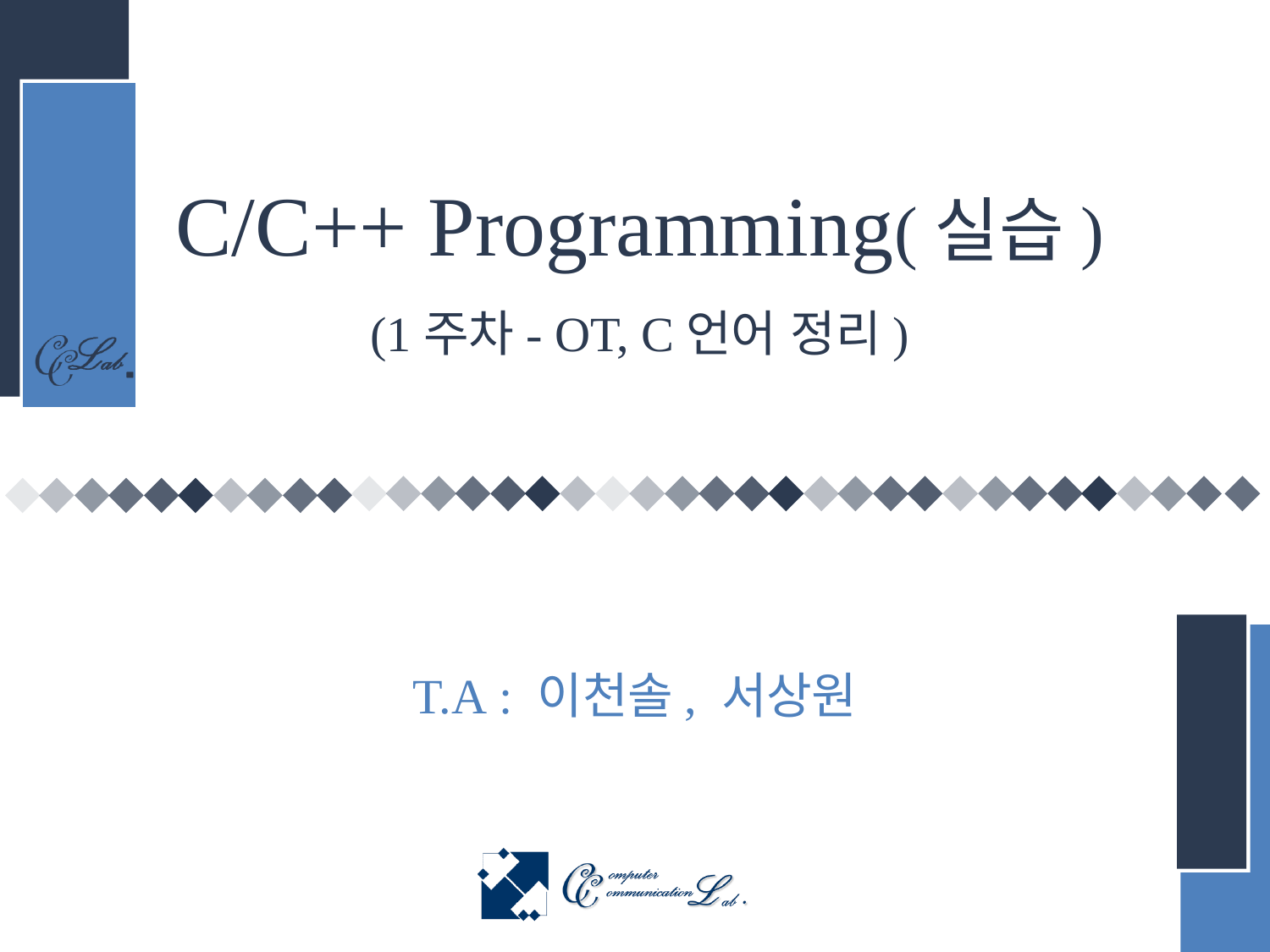

# C/C++ Programming(실습) (1주차- OT, C언어 정리)
T.A : 이천솔, 서상원